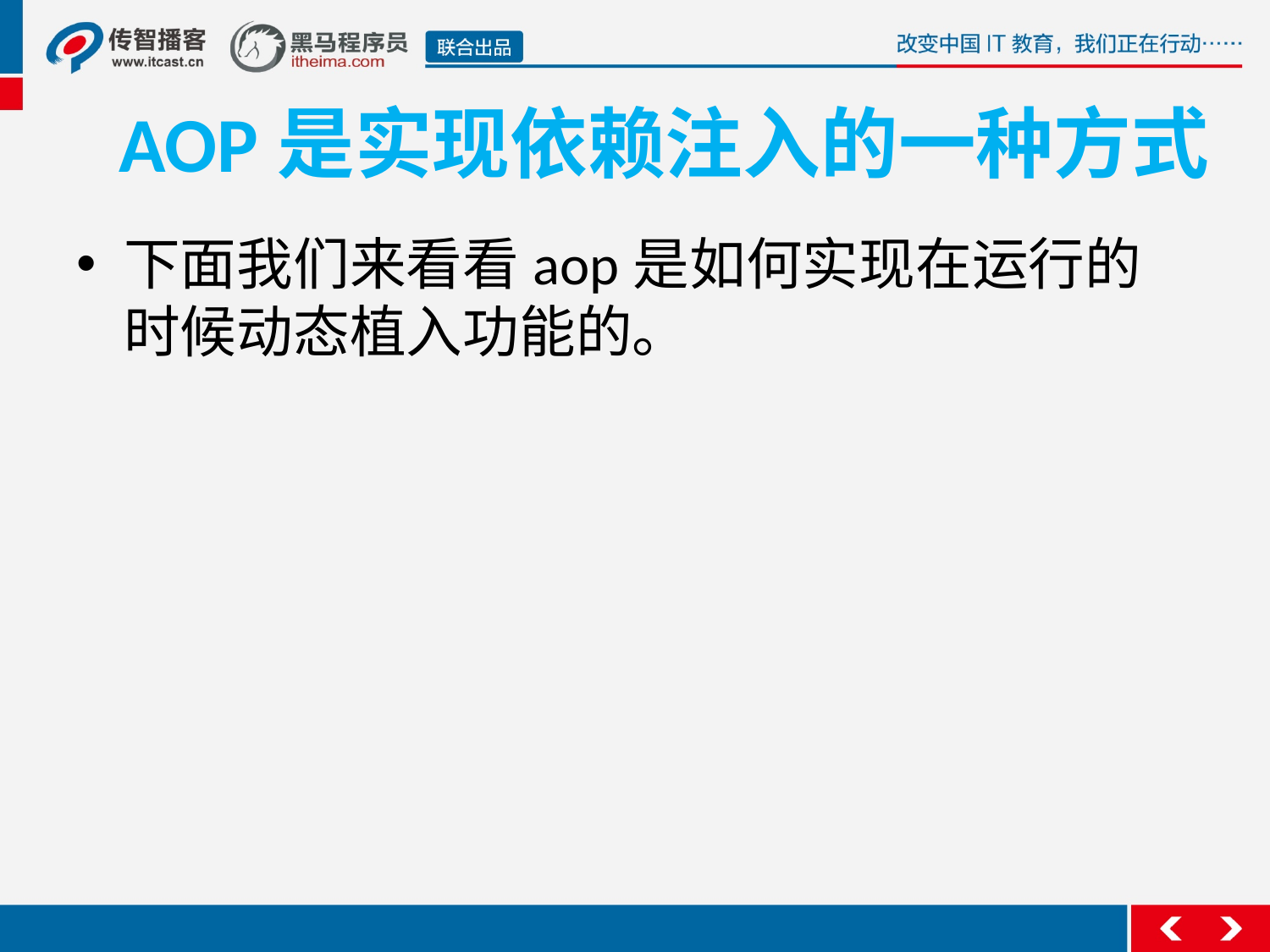

# AOP是实现依赖注入的一种方式
下面我们来看看aop是如何实现在运行的时候动态植入功能的。